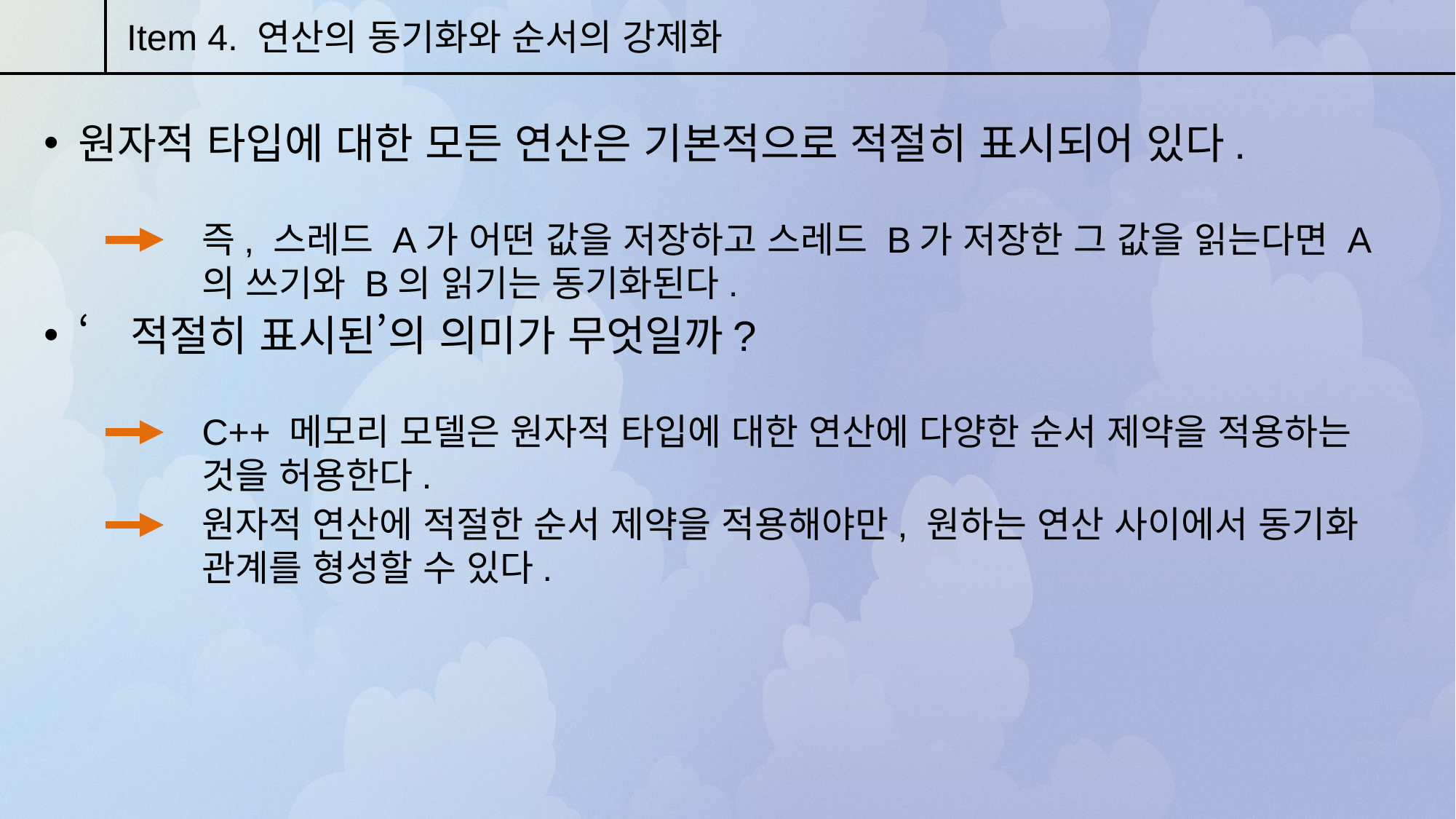

Item 4. 연산의 동기화와 순서의 강제화
원자적 타입에 대한 모든 연산은 기본적으로 적절히 표시되어 있다.
즉, 스레드 A가 어떤 값을 저장하고 스레드 B가 저장한 그 값을 읽는다면 A의 쓰기와 B의 읽기는 동기화된다.
‘적절히 표시된’의 의미가 무엇일까?
C++ 메모리 모델은 원자적 타입에 대한 연산에 다양한 순서 제약을 적용하는 것을 허용한다.
원자적 연산에 적절한 순서 제약을 적용해야만, 원하는 연산 사이에서 동기화 관계를 형성할 수 있다.